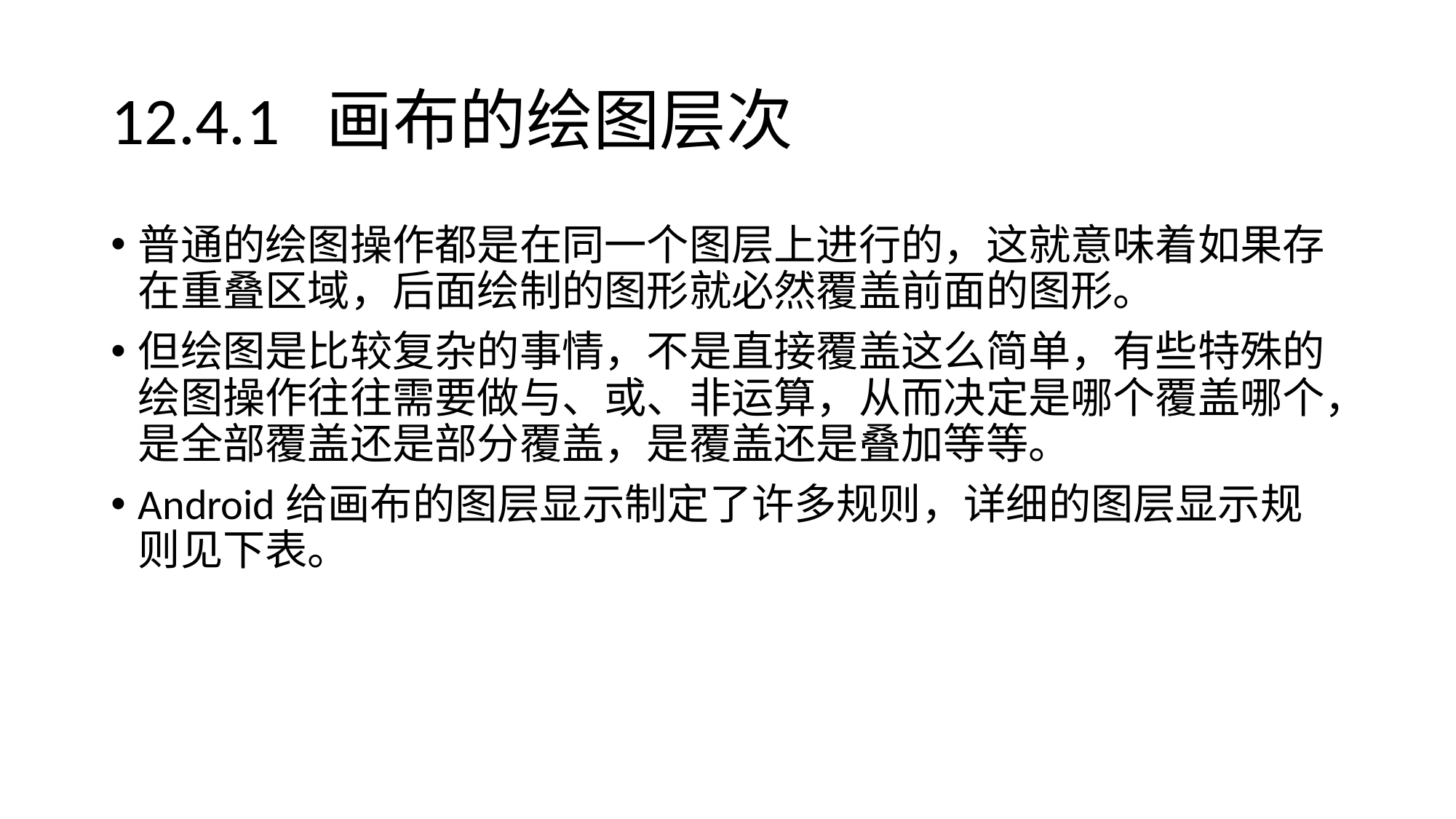

# 12.4.1  画布的绘图层次
普通的绘图操作都是在同一个图层上进行的，这就意味着如果存在重叠区域，后面绘制的图形就必然覆盖前面的图形。
但绘图是比较复杂的事情，不是直接覆盖这么简单，有些特殊的绘图操作往往需要做与、或、非运算，从而决定是哪个覆盖哪个，是全部覆盖还是部分覆盖，是覆盖还是叠加等等。
Android给画布的图层显示制定了许多规则，详细的图层显示规则见下表。